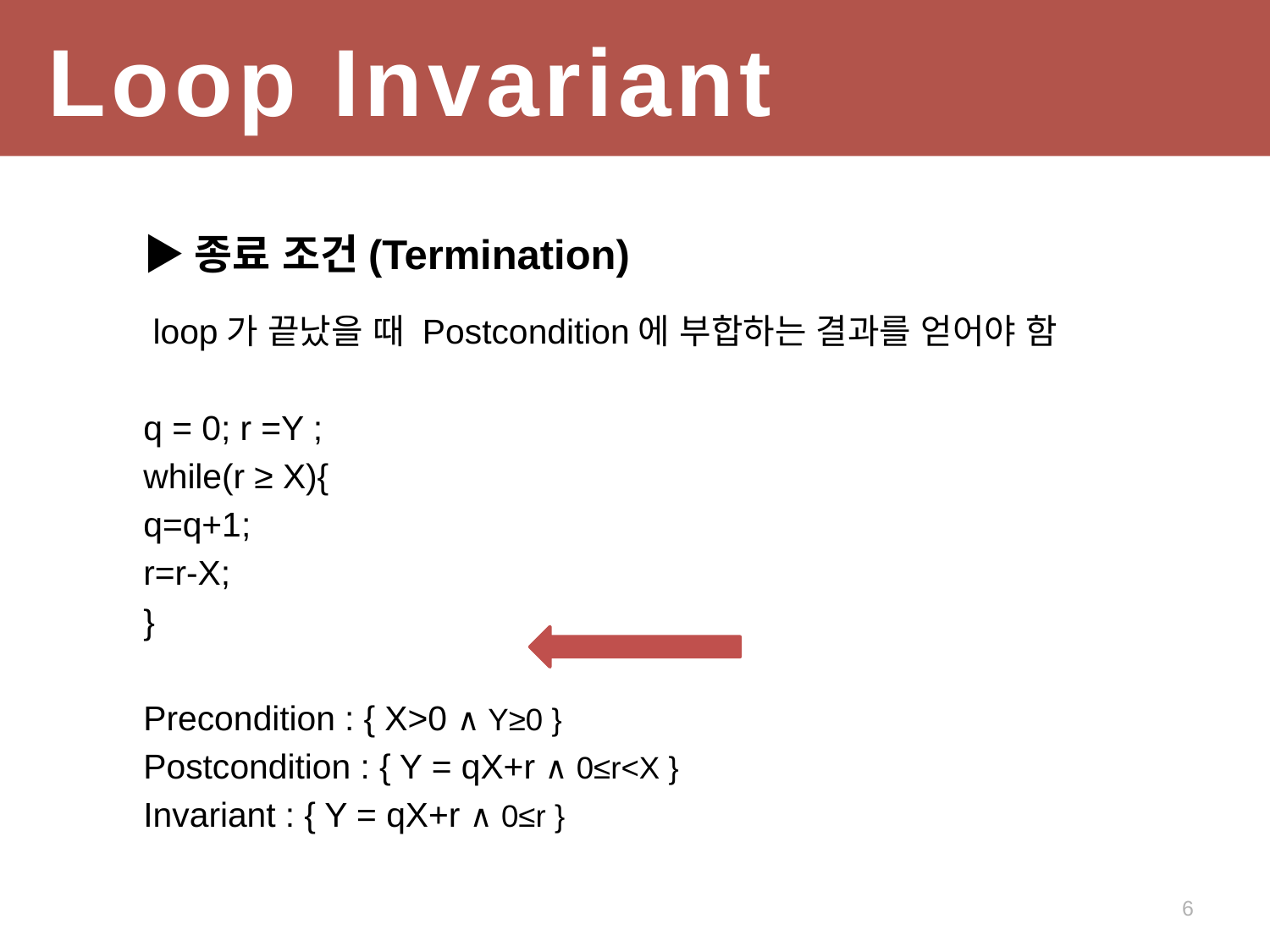

Loop Invariant
▶종료 조건(Termination)

	 loop가 끝났을 때 Postcondition에 부합하는 결과를 얻어야 함

	q = 0; r =Y ;
	while(r ≥ X){
		q=q+1;
		r=r-X;
	}

Precondition : { X>0 ∧ Y≥0 }
Postcondition : { Y = qX+r ∧ 0≤r<X }
Invariant : { Y = qX+r ∧ 0≤r }

6